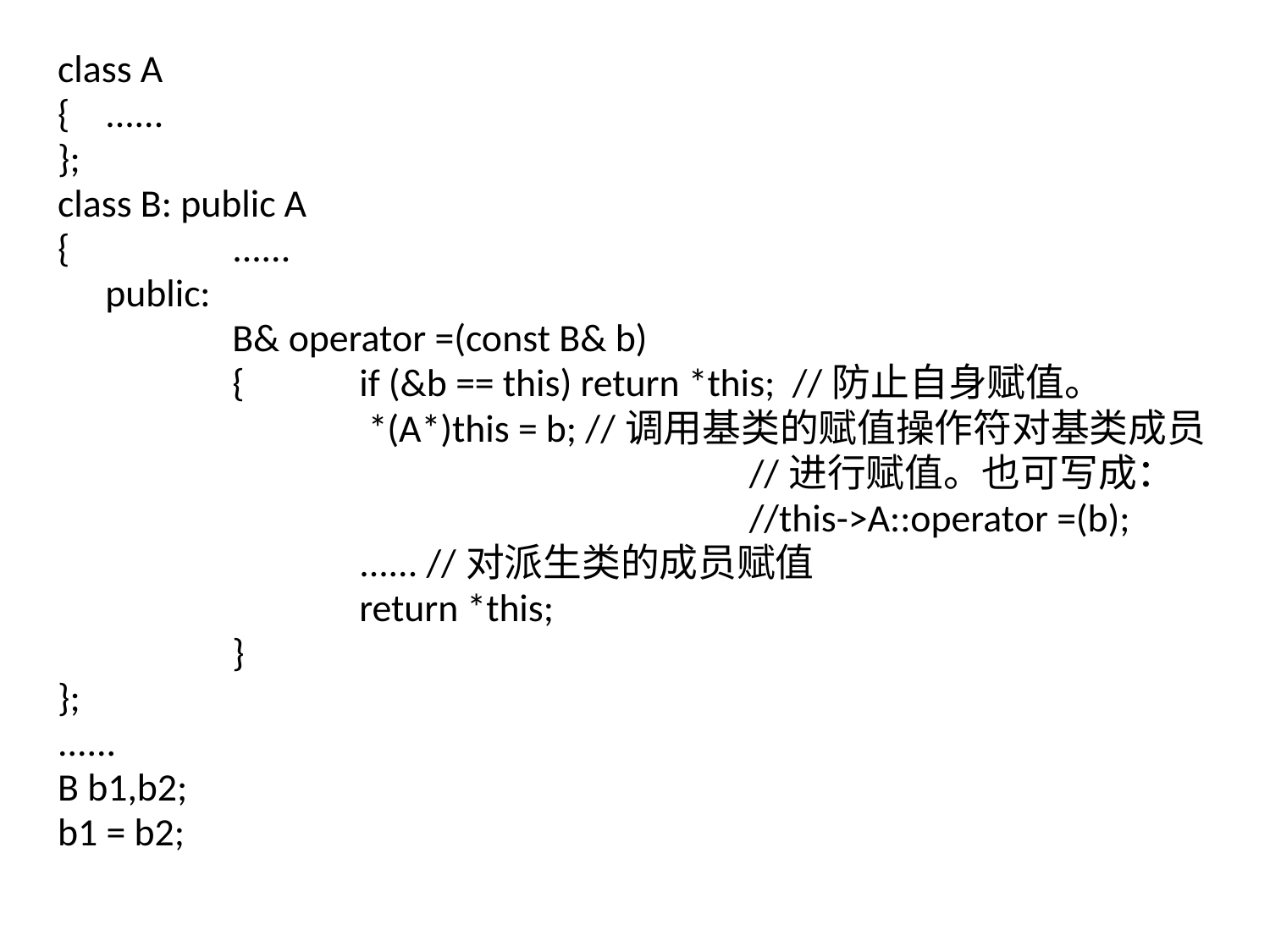

class A
{	......
};
class B: public A
{		......
	public:
		B& operator =(const B& b)
		{	if (&b == this) return *this;  //防止自身赋值。
			 *(A*)this = b; //调用基类的赋值操作符对基类成员
						 //进行赋值。也可写成：
						 //this->A::operator =(b);
			...... //对派生类的成员赋值
			return *this;
		}
};
......
B b1,b2;
b1 = b2;